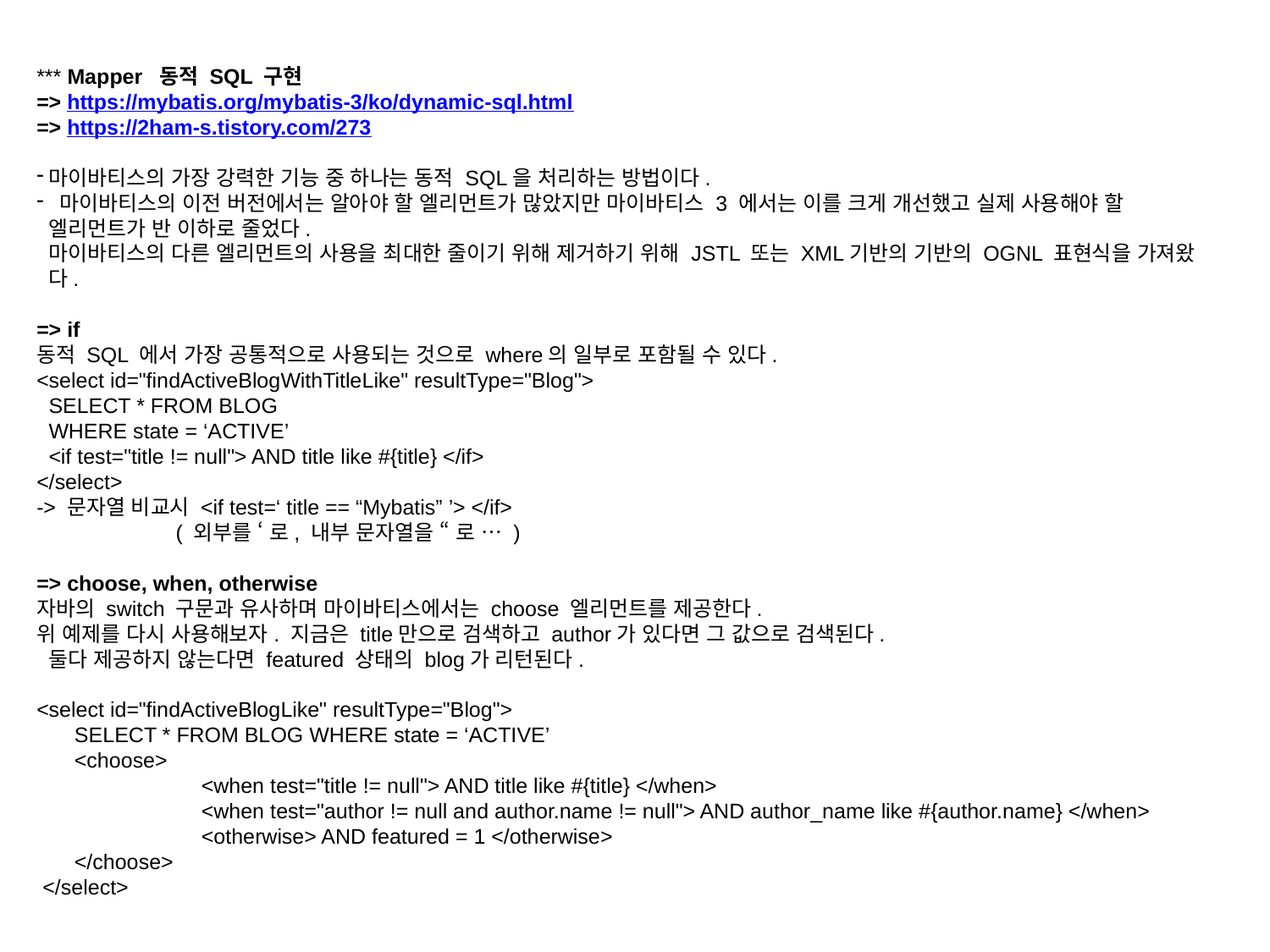

*** Mapper  동적 SQL 구현
=> https://mybatis.org/mybatis-3/ko/dynamic-sql.html
=> https://2ham-s.tistory.com/273

마이바티스의 가장 강력한 기능 중 하나는 동적 SQL을 처리하는 방법이다.
 마이바티스의 이전 버전에서는 알아야 할 엘리먼트가 많았지만 마이바티스 3 에서는 이를 크게 개선했고 실제 사용해야 할 엘리먼트가 반 이하로 줄었다.
마이바티스의 다른 엘리먼트의 사용을 최대한 줄이기 위해 제거하기 위해 JSTL 또는 XML기반의 기반의 OGNL 표현식을 가져왔다.

=> if
동적 SQL 에서 가장 공통적으로 사용되는 것으로 where의 일부로 포함될 수 있다.
<select id="findActiveBlogWithTitleLike" resultType="Blog">
	SELECT * FROM BLOG
	WHERE state = ‘ACTIVE’
	<if test="title != null"> AND title like #{title} </if>
</select>
-> 문자열 비교시 <if test=‘ title == “Mybatis” ’> </if>
	( 외부를 ‘ 로, 내부 문자열을 “ 로 … )

=> choose, when, otherwise
자바의 switch 구문과 유사하며 마이바티스에서는 choose 엘리먼트를 제공한다.
위 예제를 다시 사용해보자. 지금은 title만으로 검색하고 author가 있다면 그 값으로 검색된다.
둘다 제공하지 않는다면 featured 상태의 blog가 리턴된다.

<select id="findActiveBlogLike" resultType="Blog">
SELECT * FROM BLOG WHERE state = ‘ACTIVE’
<choose>
	<when test="title != null"> AND title like #{title} </when>
	<when test="author != null and author.name != null"> AND author_name like #{author.name} </when>
	<otherwise> AND featured = 1 </otherwise>
</choose>
 </select>